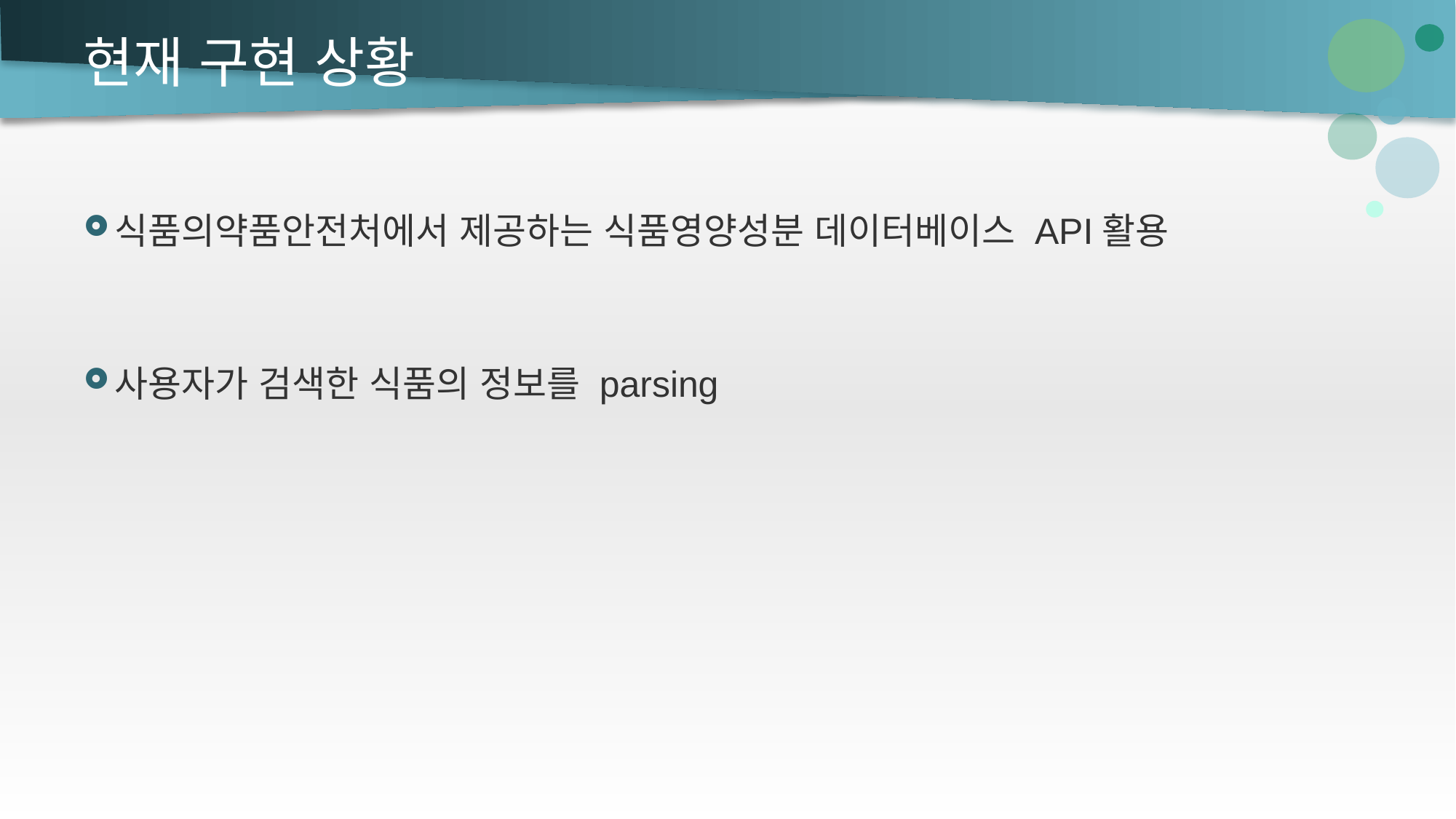

# 현재 구현 상황
식품의약품안전처에서 제공하는 식품영양성분 데이터베이스 API활용

사용자가 검색한 식품의 정보를 parsing